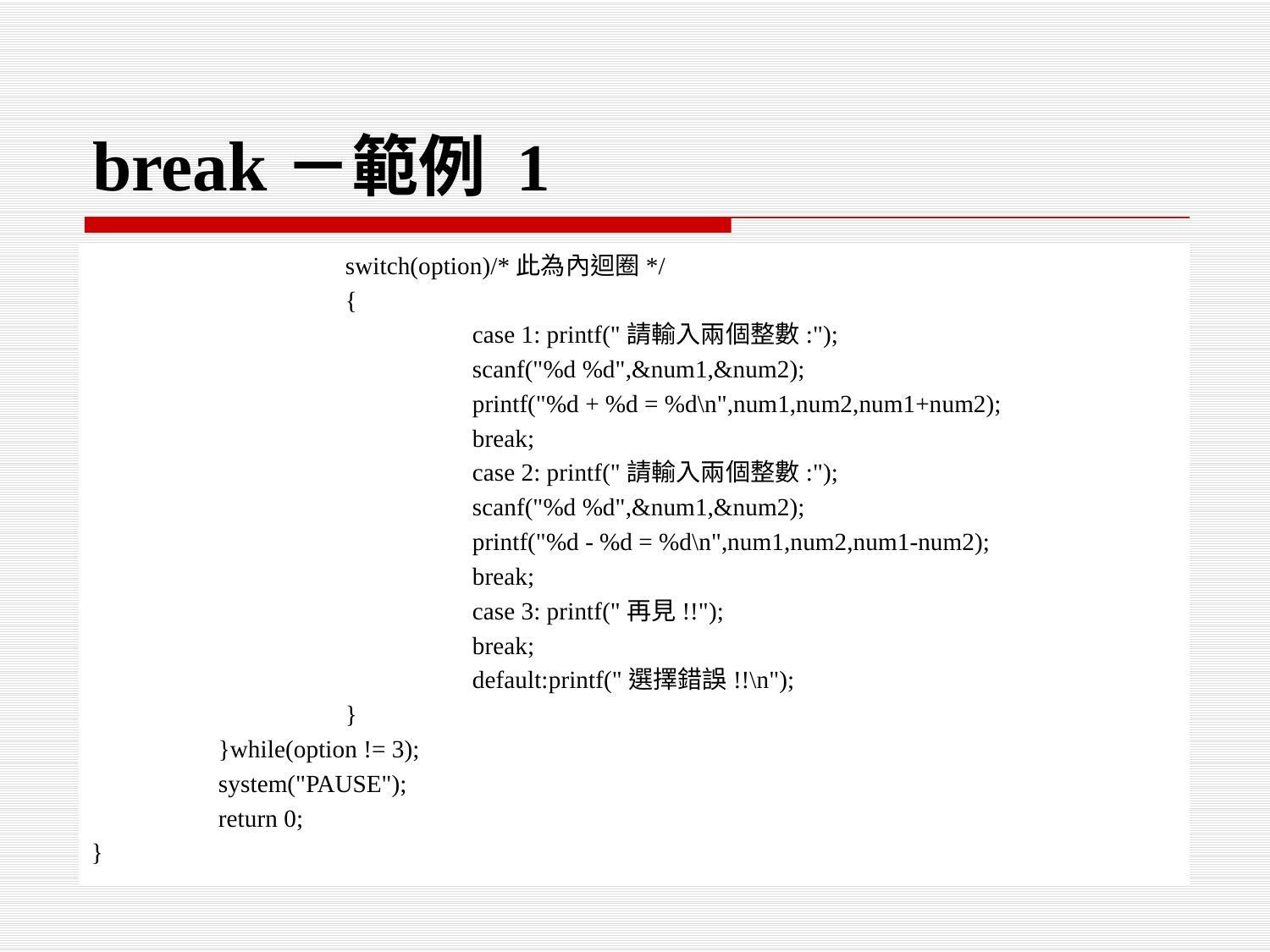

# break－範例 1
		switch(option)/*此為內迴圈*/
		{
			case 1: printf("請輸入兩個整數:");
			scanf("%d %d",&num1,&num2);
			printf("%d + %d = %d\n",num1,num2,num1+num2);
			break;
			case 2: printf("請輸入兩個整數:");
			scanf("%d %d",&num1,&num2);
			printf("%d - %d = %d\n",num1,num2,num1-num2);
			break;
			case 3: printf("再見!!");
			break;
			default:printf("選擇錯誤!!\n");
		}
	}while(option != 3);
	system("PAUSE");
	return 0;
}